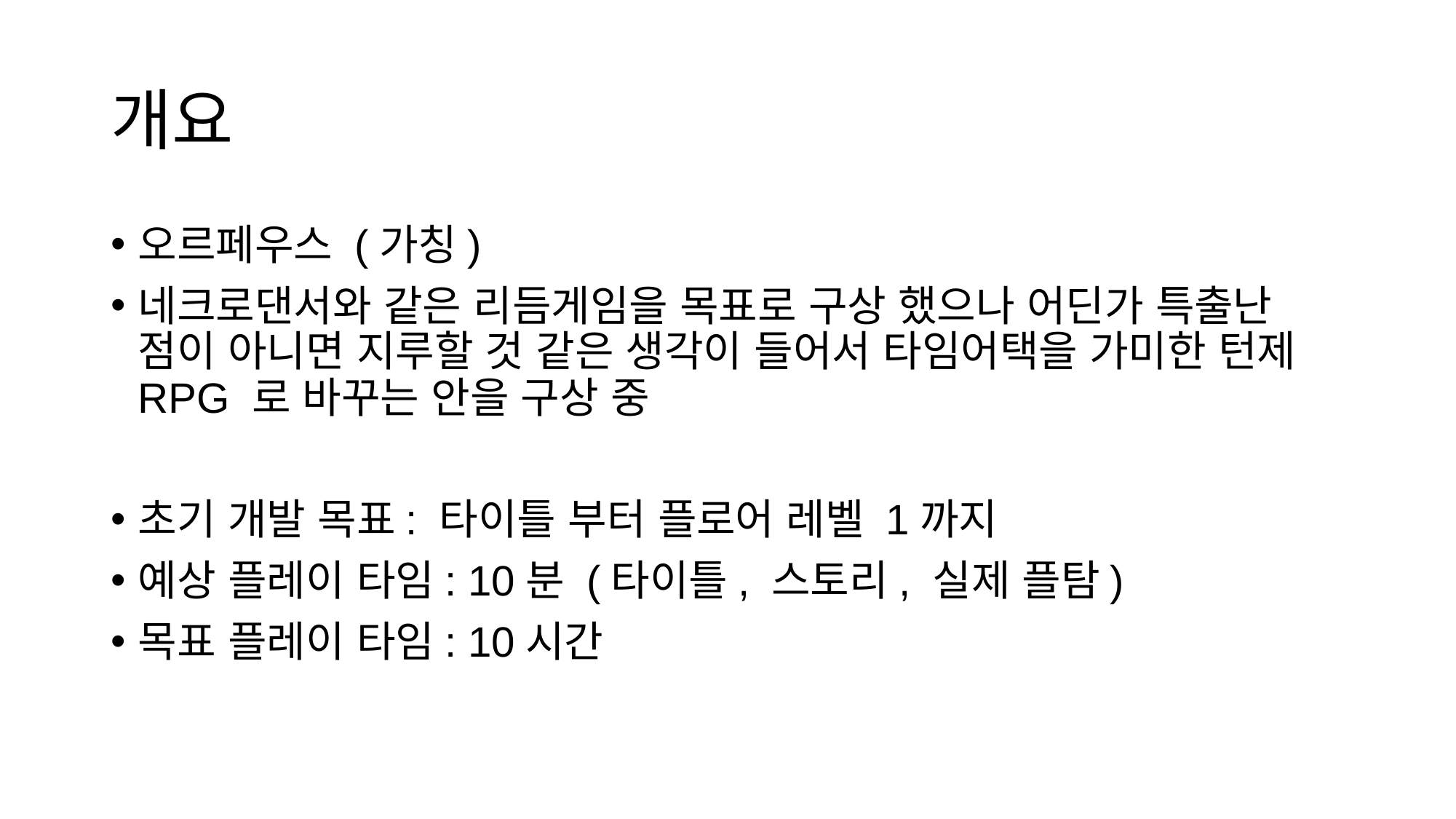

# 개요
오르페우스 (가칭)
네크로댄서와 같은 리듬게임을 목표로 구상 했으나 어딘가 특출난 점이 아니면 지루할 것 같은 생각이 들어서 타임어택을 가미한 턴제 RPG 로 바꾸는 안을 구상 중

초기 개발 목표: 타이틀 부터 플로어 레벨 1까지
예상 플레이 타임: 10분 (타이틀, 스토리, 실제 플탐)
목표 플레이 타임: 10시간